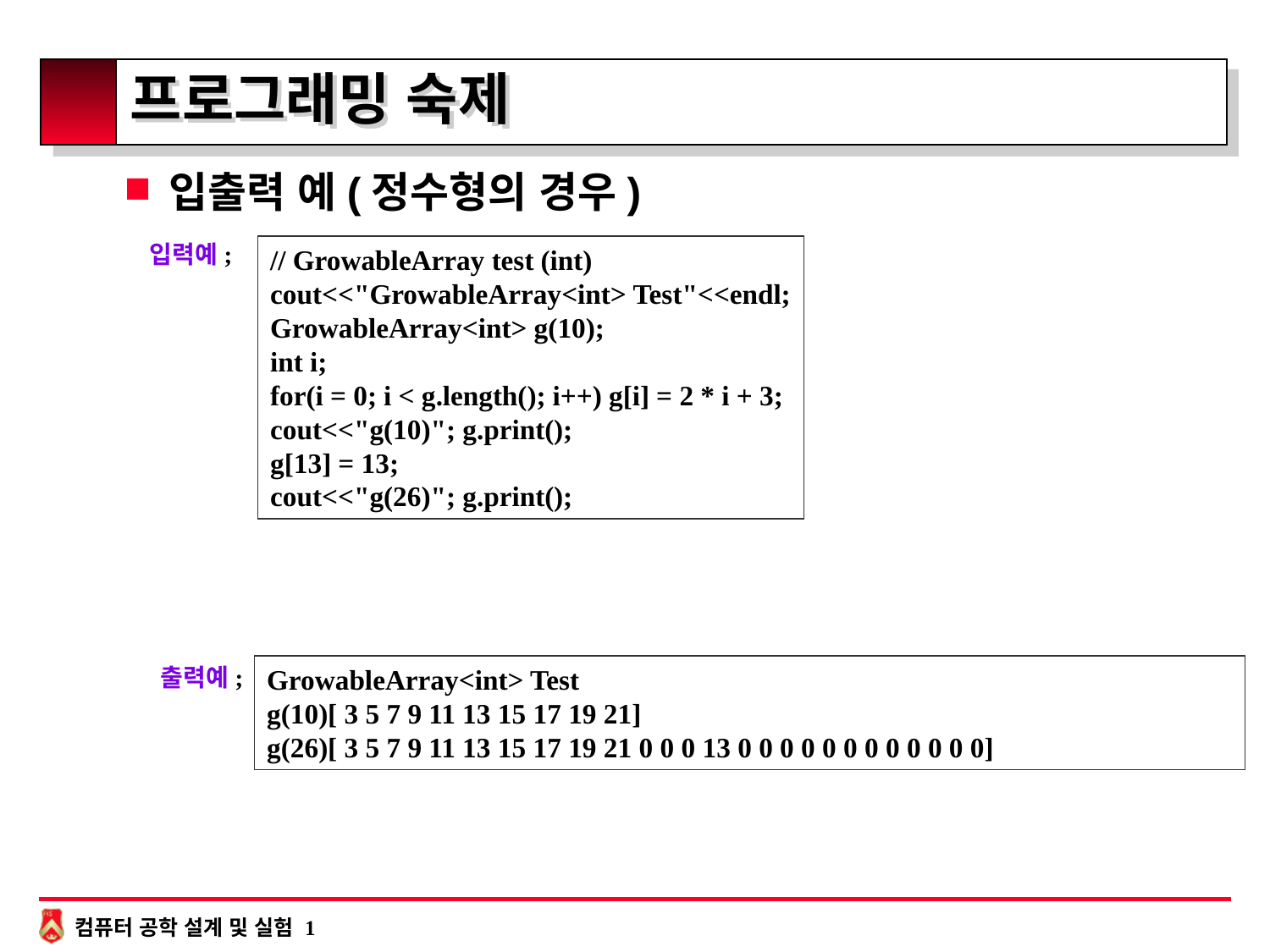

# 프로그래밍 숙제
입출력 예(정수형의 경우)
입력예;
// GrowableArray test (int)
cout<<"GrowableArray<int> Test"<<endl;
GrowableArray<int> g(10);
int i;
for(i = 0; i < g.length(); i++) g[i] = 2 * i + 3;
cout<<"g(10)"; g.print();
g[13] = 13;
cout<<"g(26)"; g.print();
출력예;
GrowableArray<int> Test
g(10)[ 3 5 7 9 11 13 15 17 19 21]
g(26)[ 3 5 7 9 11 13 15 17 19 21 0 0 0 13 0 0 0 0 0 0 0 0 0 0 0 0]